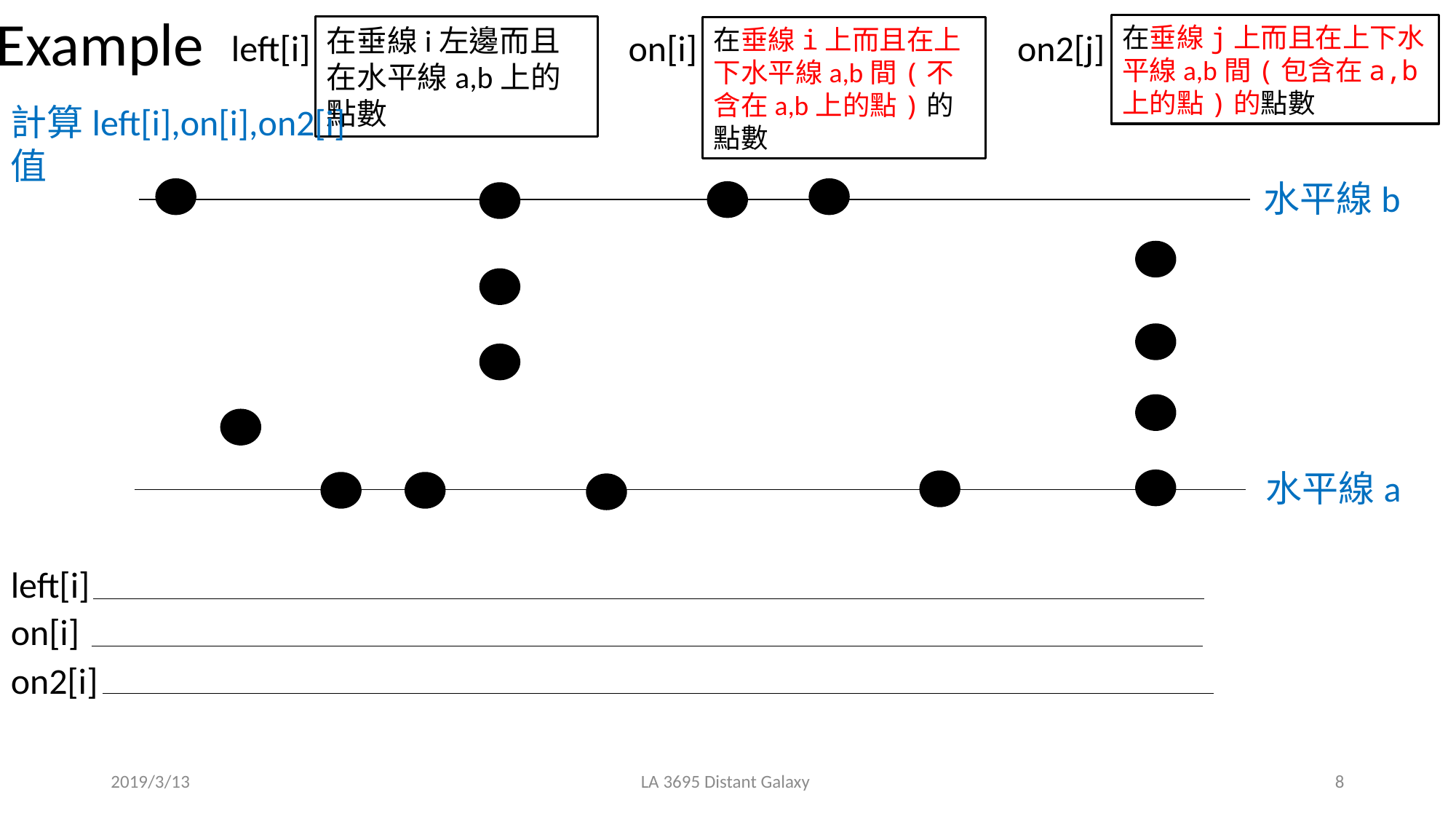

Example
在垂線j上而且在上下水平線a,b間(包含在a,b上的點)的點數
在垂線i左邊而且在水平線a,b上的點數
在垂線i上而且在上下水平線a,b間(不含在a,b上的點)的點數
on2[j]
left[i]
on[i]
計算left[i],on[i],on2[i]值
水平線b

水平線a

left[i]
on[i]
on2[i]
2019/3/13
LA 3695 Distant Galaxy
8